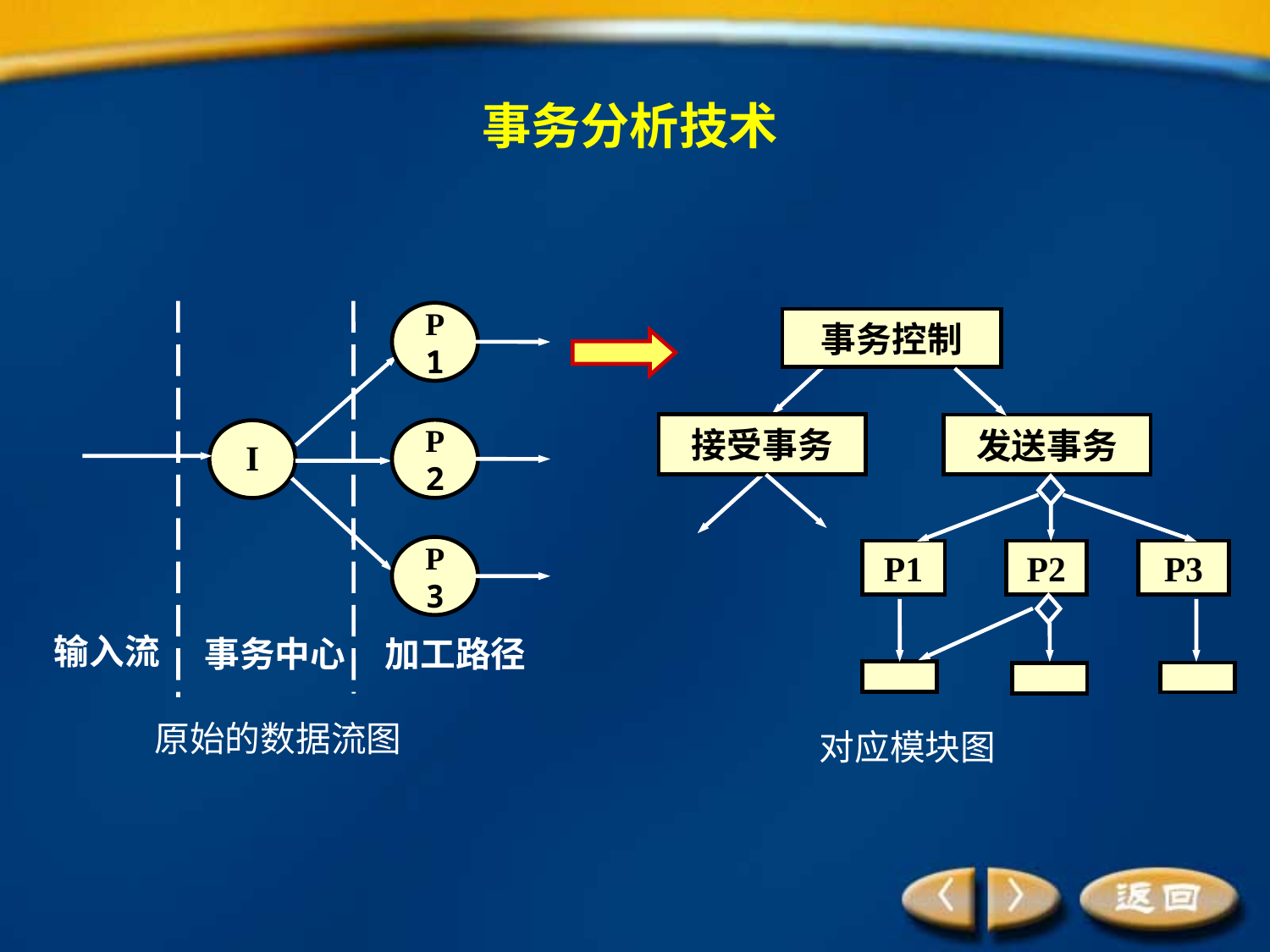

事务分析技术

P1
P2
P3

I

输入流
加工路径
事务中心
原始的数据流图
事务控制

接受事务
发送事务

P1
P2
P3

对应模块图